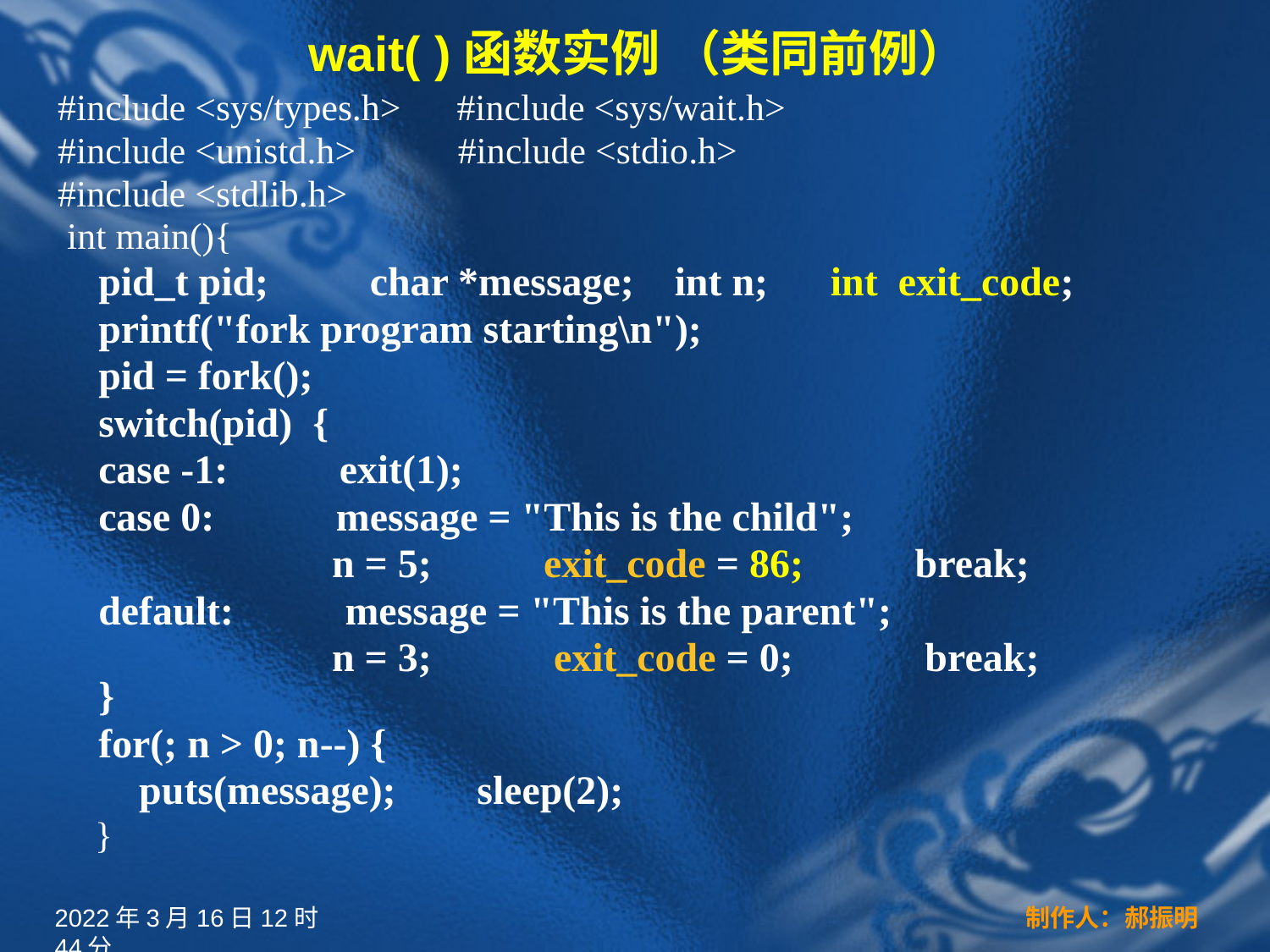

# wait( )函数实例 （类同前例）
#include <sys/types.h>      #include <sys/wait.h>
#include <unistd.h>           #include <stdio.h>
#include <stdlib.h>
 int main(){
    pid_t pid;          char *message;    int n;      int  exit_code;
    printf("fork program starting\n");
    pid = fork();
    switch(pid)  {
    case -1:           exit(1);
    case 0:            message = "This is the child";
                           n = 5;           exit_code = 86;           break;
    default:           message = "This is the parent";
                           n = 3;            exit_code = 0;             break;
    }
    for(; n > 0; n--) {
        puts(message);        sleep(2);
    }
2022年3月16日12时44分
制作人：郝振明